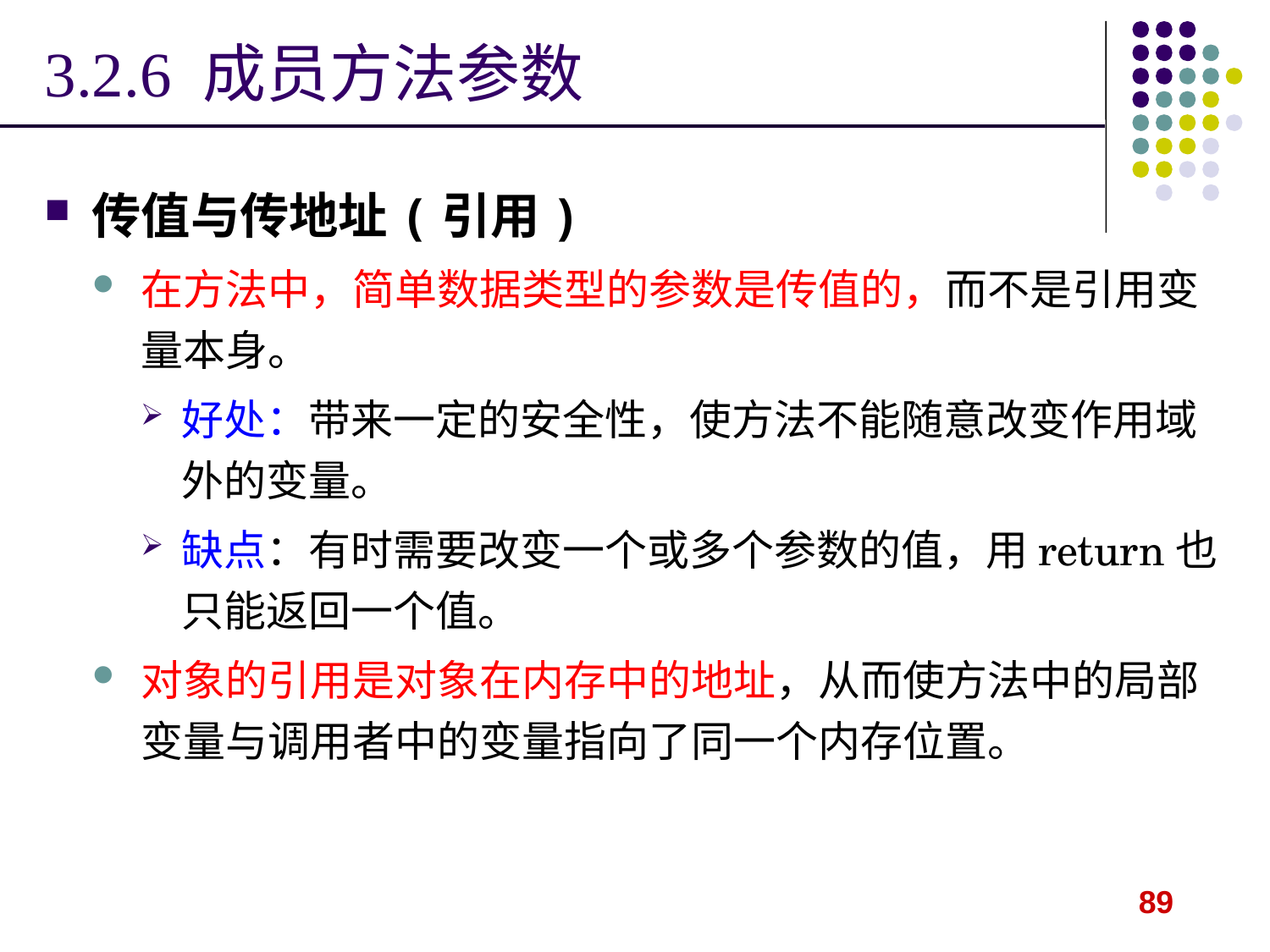

# 3.2.6 成员方法参数
传值与传地址(引用)
在方法中，简单数据类型的参数是传值的，而不是引用变量本身。
好处：带来一定的安全性，使方法不能随意改变作用域外的变量。
缺点：有时需要改变一个或多个参数的值，用return也只能返回一个值。
对象的引用是对象在内存中的地址，从而使方法中的局部变量与调用者中的变量指向了同一个内存位置。